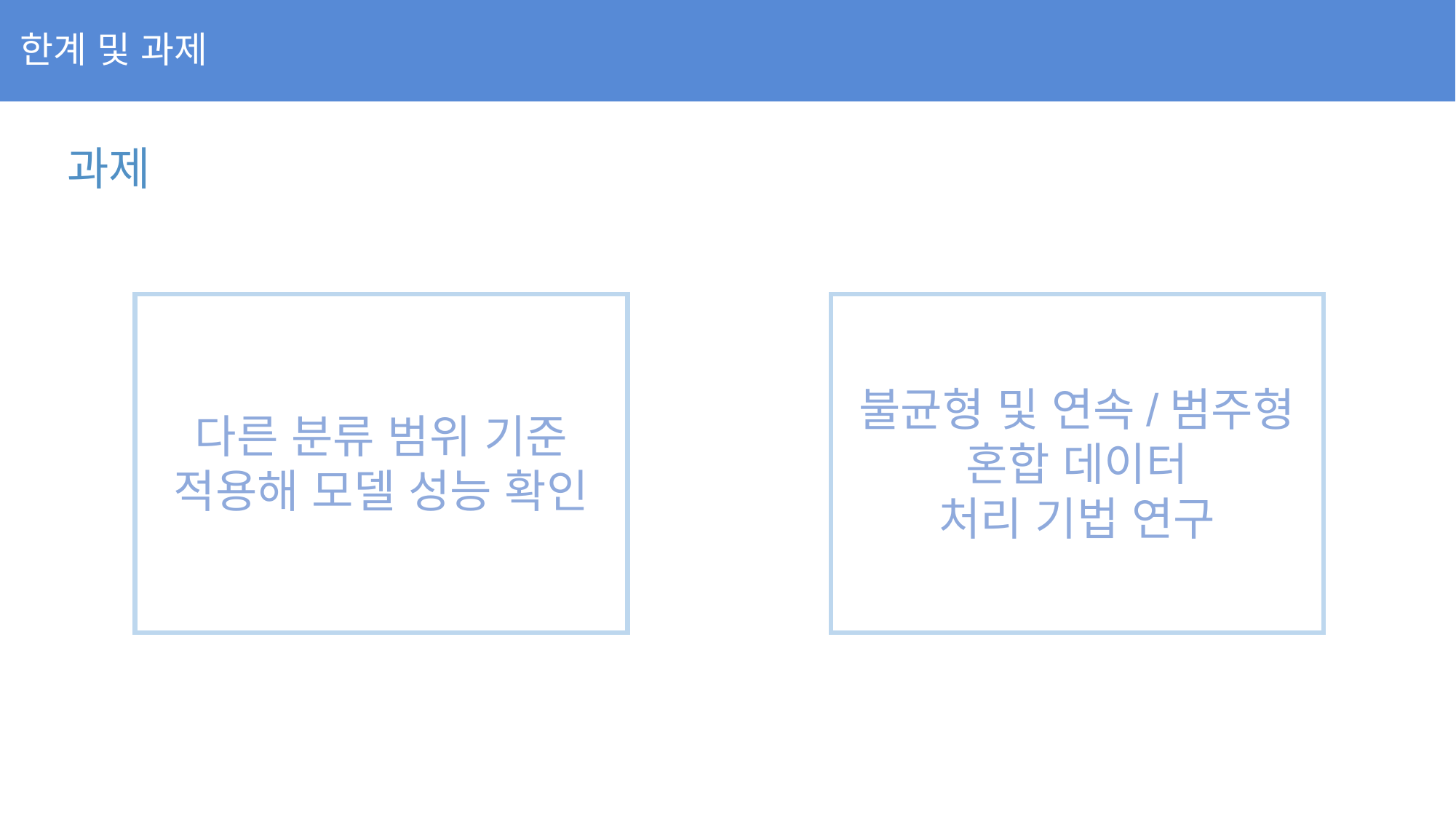

한계 및 과제
과제

불균형 및 연속/범주형
혼합 데이터
처리 기법 연구
다른 분류 범위 기준 적용해 모델 성능 확인